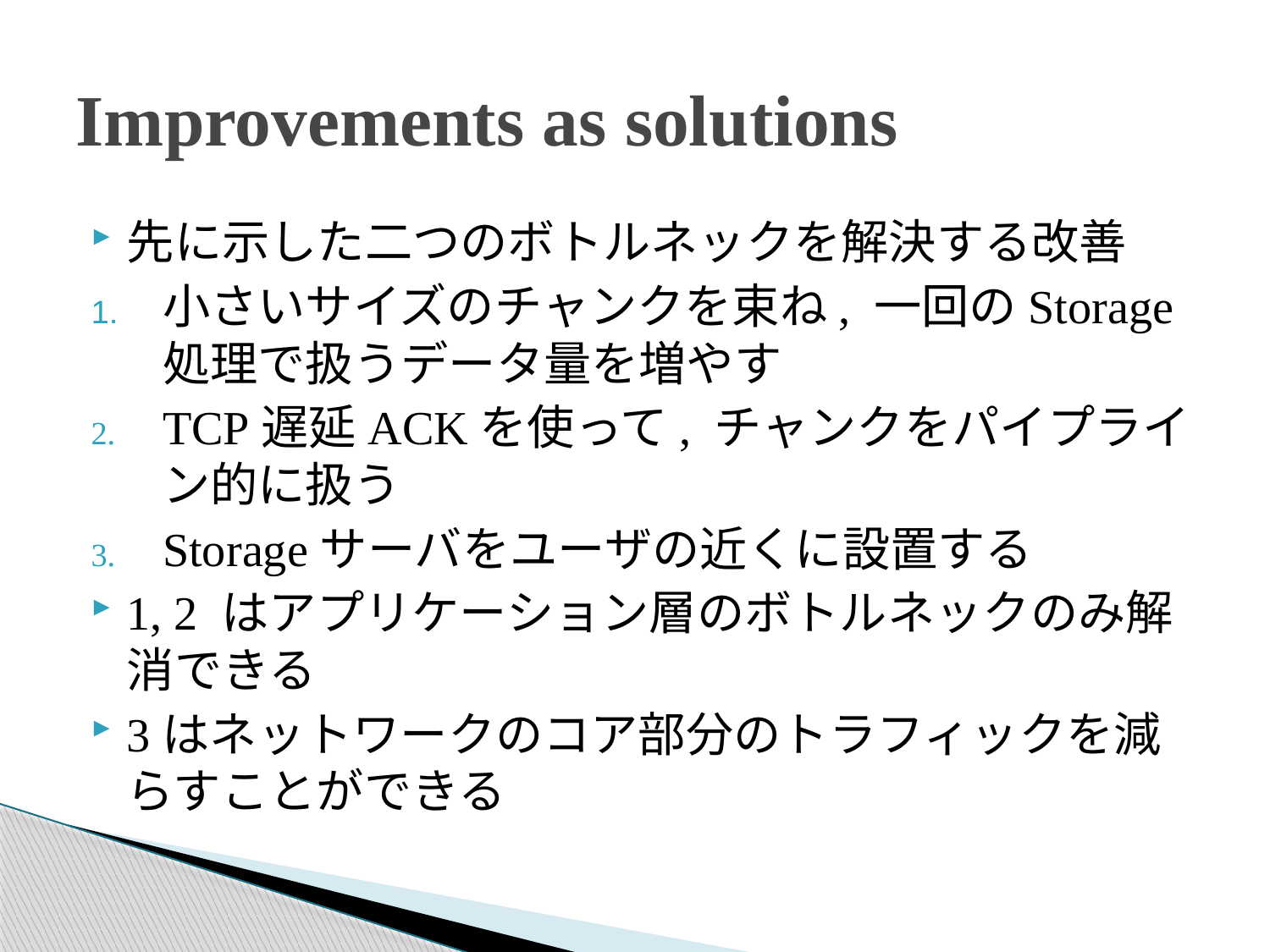

# Improvements as solutions
先に示した二つのボトルネックを解決する改善
小さいサイズのチャンクを束ね, 一回のStorage処理で扱うデータ量を増やす
TCP遅延ACKを使って, チャンクをパイプライン的に扱う
Storageサーバをユーザの近くに設置する
1, 2 はアプリケーション層のボトルネックのみ解消できる
3はネットワークのコア部分のトラフィックを減らすことができる